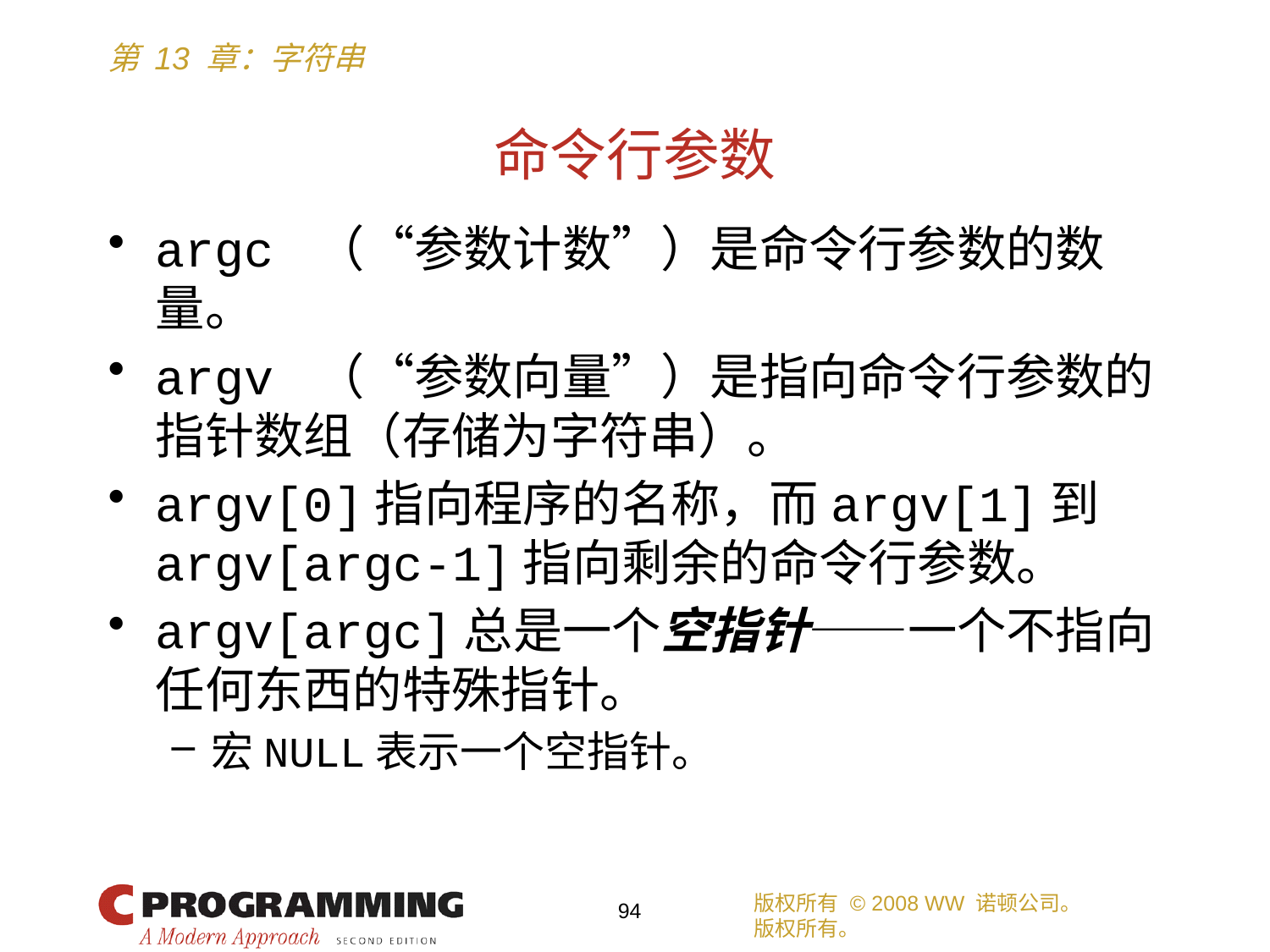

# 命令行参数
argc （“参数计数”）是命令行参数的数量。
argv （“参数向量”）是指向命令行参数的指针数组（存储为字符串）。
argv[0]指向程序的名称，而argv[1]到argv[argc-1]指向剩余的命令行参数。
argv[argc]总是一个空指针——一个不指向任何东西的特殊指针。
宏NULL表示一个空指针。
版权所有 © 2008 WW 诺顿公司。
版权所有。
94